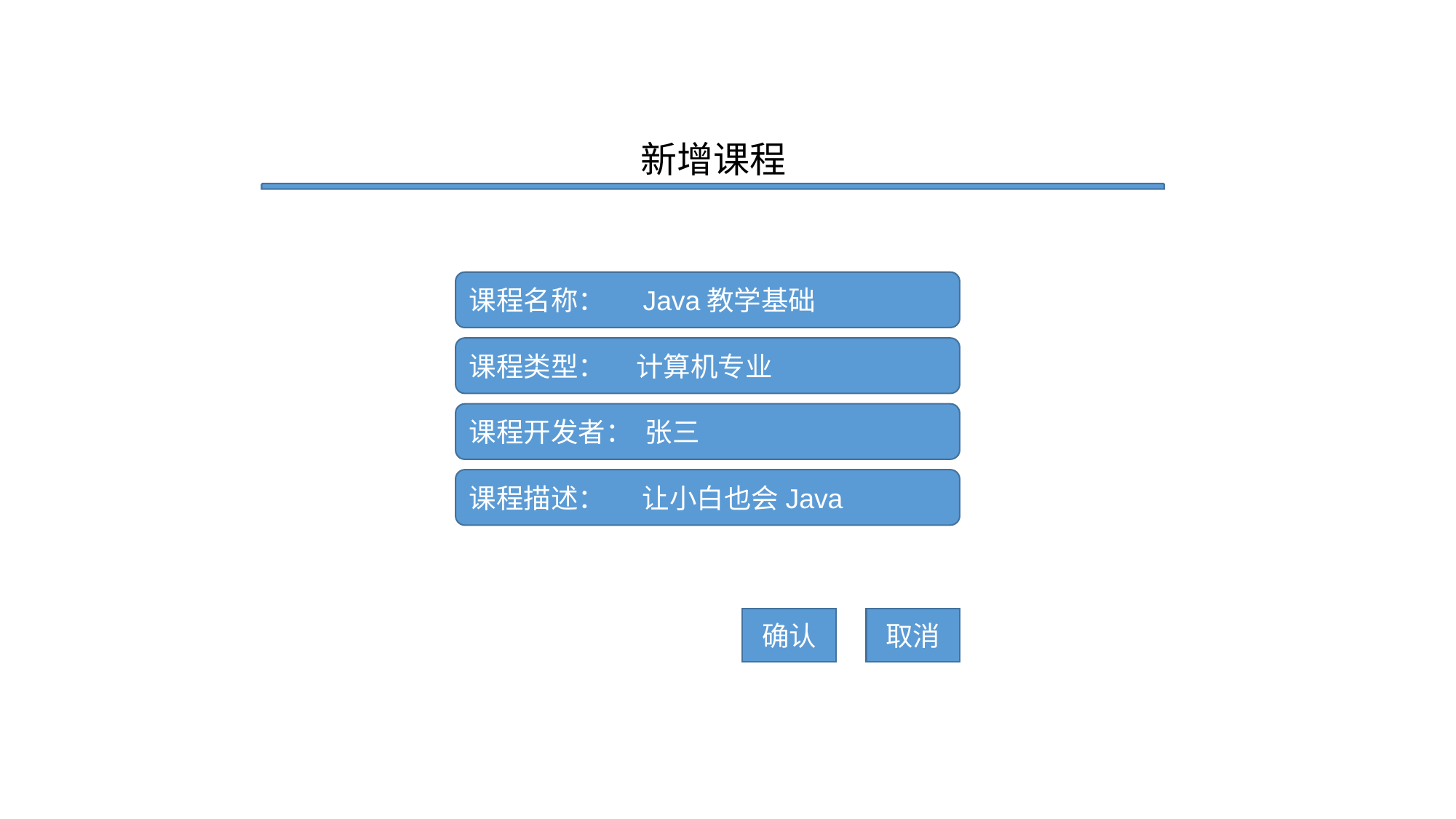

新增课程

课程名称：     Java教学基础
课程类型：     计算机专业
课程开发者：  张三
课程描述：      让小白也会Java
确认
取消